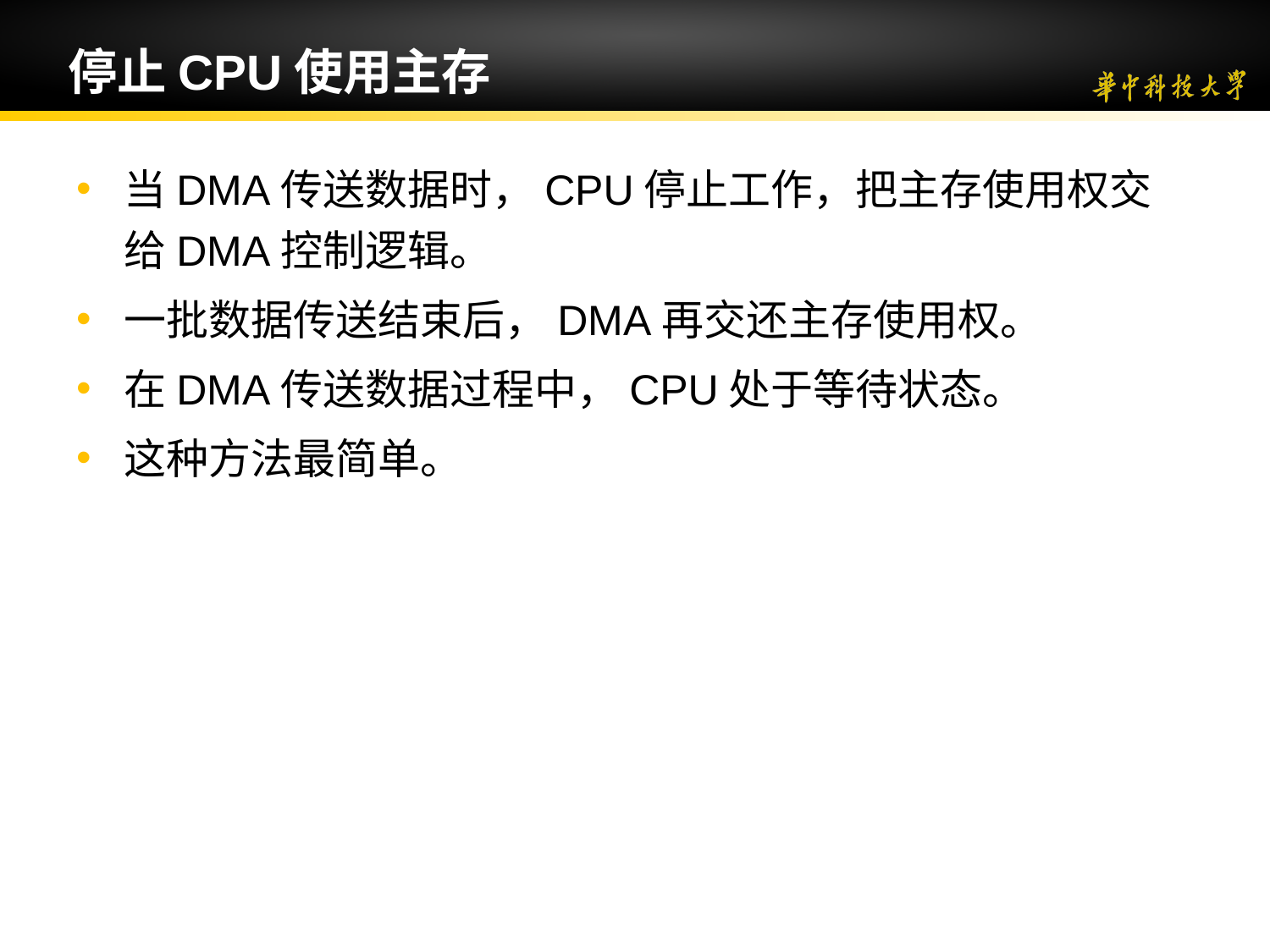

# 停止CPU使用主存
当DMA传送数据时，CPU停止工作，把主存使用权交给DMA控制逻辑。
一批数据传送结束后，DMA再交还主存使用权。
在DMA传送数据过程中，CPU处于等待状态。
这种方法最简单。